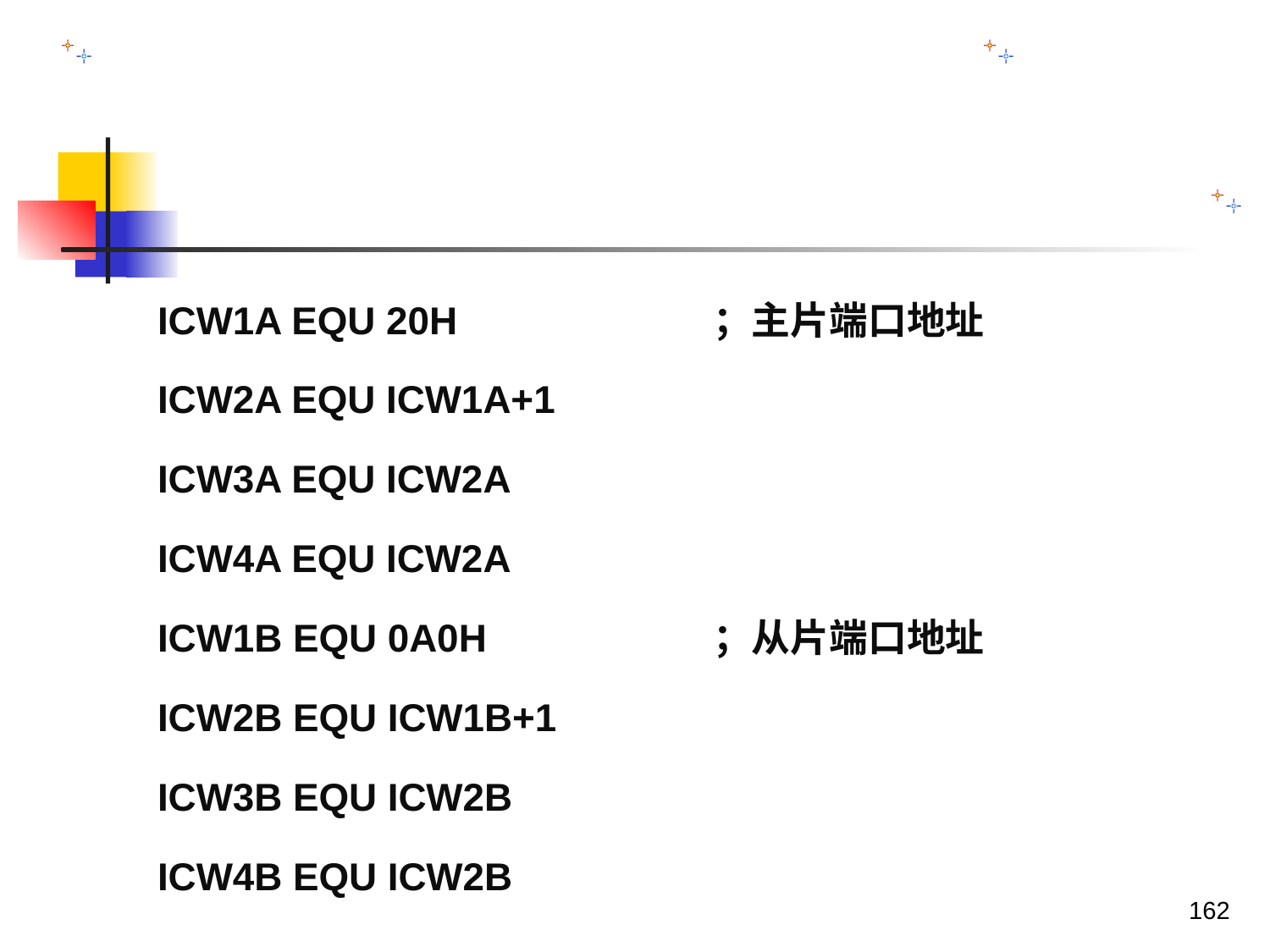

ICW1A EQU 20H 		；主片端口地址
ICW2A EQU ICW1A+1
ICW3A EQU ICW2A
ICW4A EQU ICW2A
ICW1B EQU 0A0H 		；从片端口地址
ICW2B EQU ICW1B+1
ICW3B EQU ICW2B
ICW4B EQU ICW2B
162